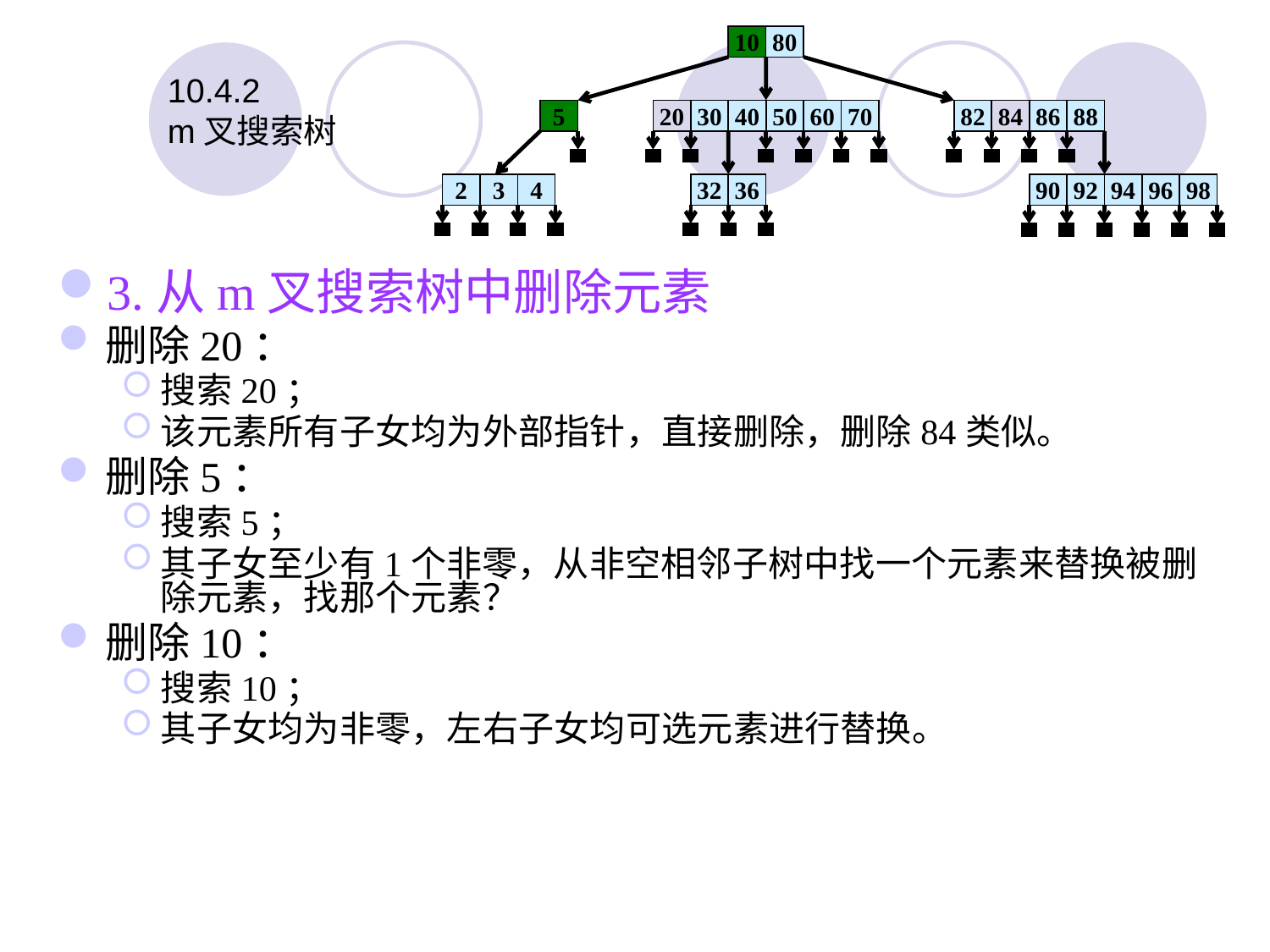

10
80

5
20
30
40
50
60
70
82
84
86
88

2
3
4
32
36
90
92
94
96
98

10.4.2
m叉搜索树
49

3.从m叉搜索树中删除元素
删除20：
搜索20；
该元素所有子女均为外部指针，直接删除，删除84类似。
删除5：
搜索5；
其子女至少有1个非零，从非空相邻子树中找一个元素来替换被删除元素，找那个元素？
删除10：
搜索10；
其子女均为非零，左右子女均可选元素进行替换。